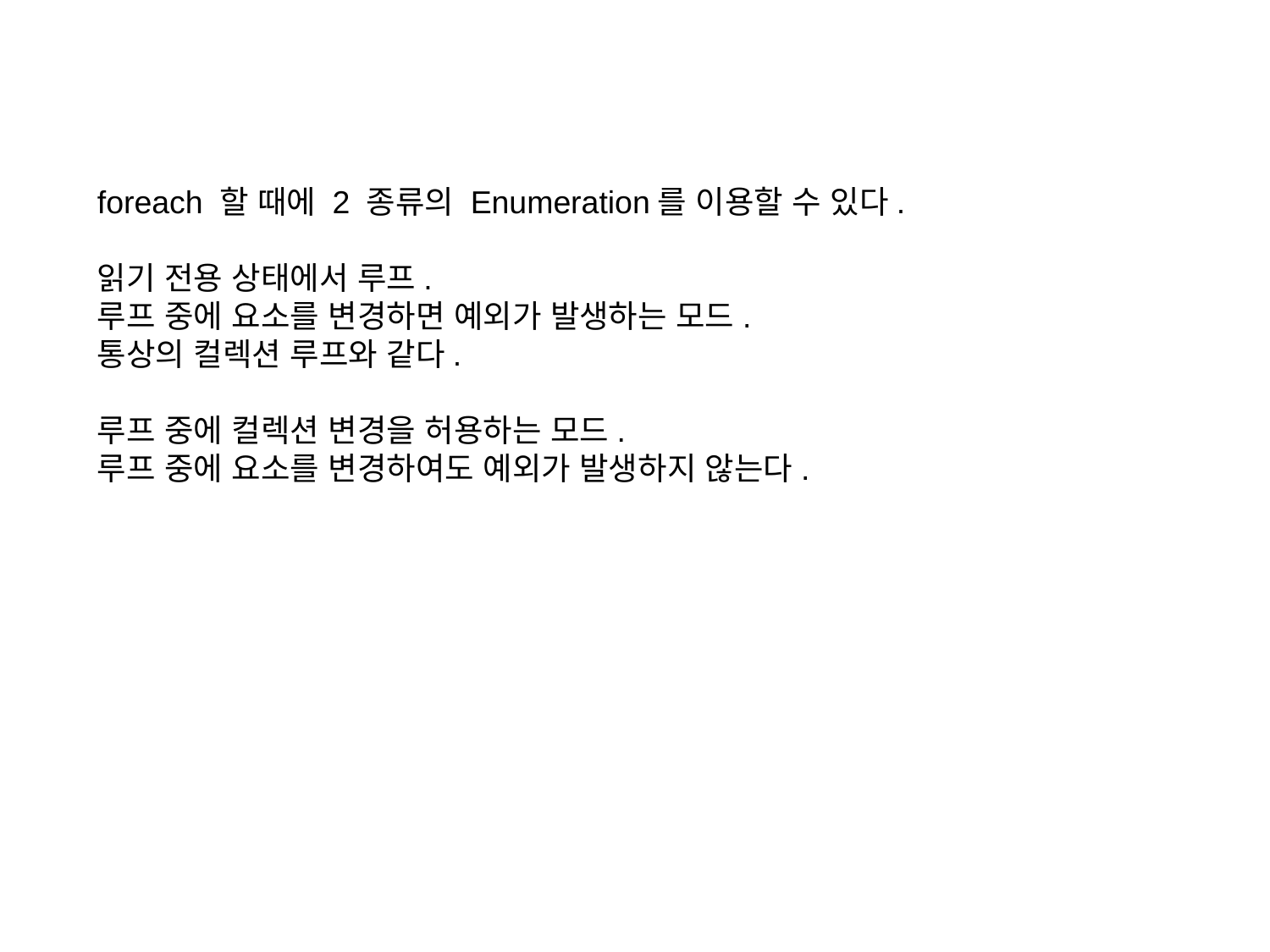

foreach 할 때에 2 종류의 Enumeration를 이용할 수 있다.
읽기 전용 상태에서 루프.
루프 중에 요소를 변경하면 예외가 발생하는 모드.
통상의 컬렉션 루프와 같다.
루프 중에 컬렉션 변경을 허용하는 모드.
루프 중에 요소를 변경하여도 예외가 발생하지 않는다.